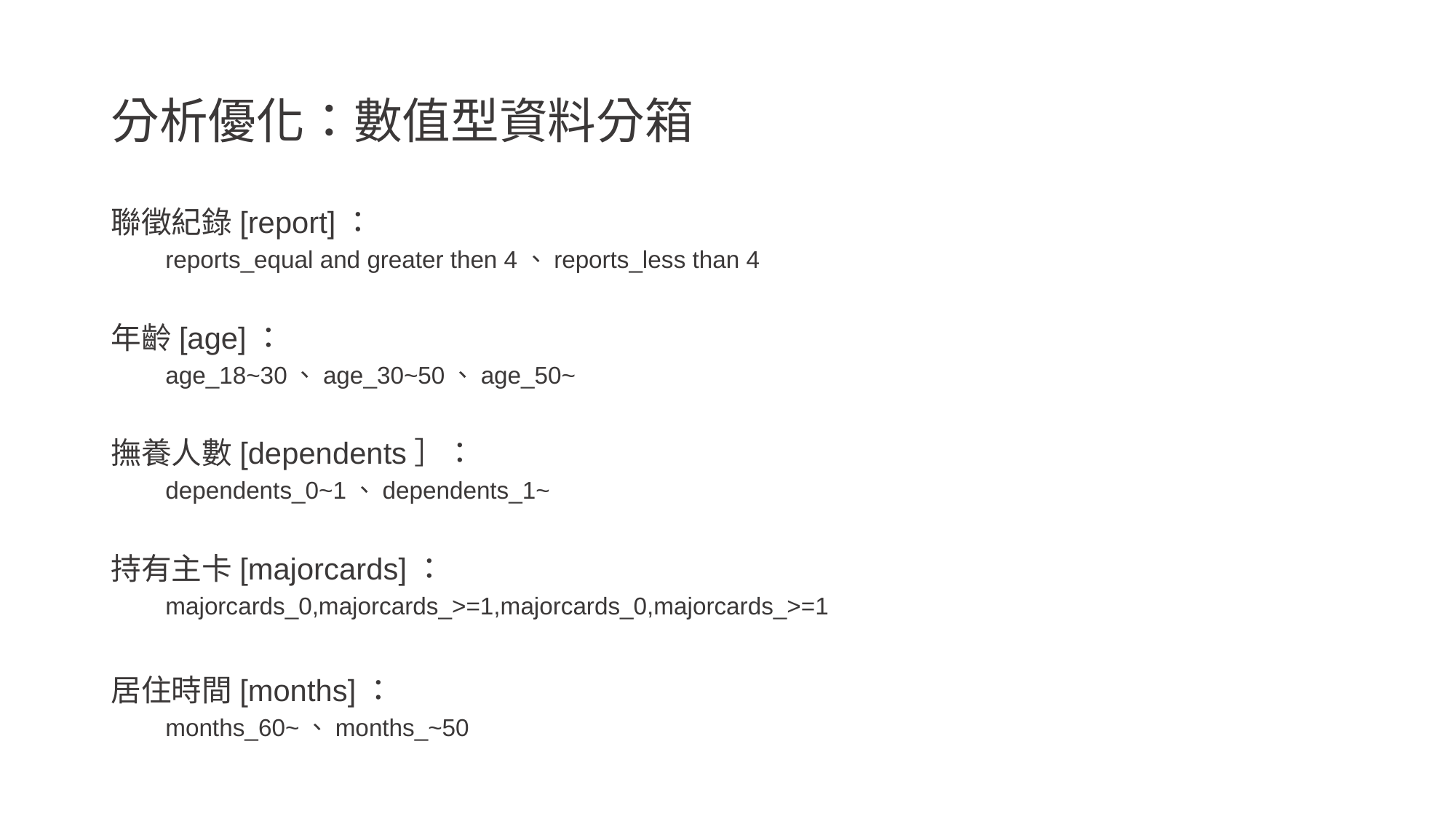

# 分析優化：數值型資料分箱
聯徵紀錄[report]：
reports_equal and greater then 4、reports_less than 4

年齡[age]：
age_18~30、age_30~50、age_50~

撫養人數[dependents］：
dependents_0~1、dependents_1~

持有主卡[majorcards]：
majorcards_0,majorcards_>=1,majorcards_0,majorcards_>=1

居住時間[months]：
months_60~、months_~50